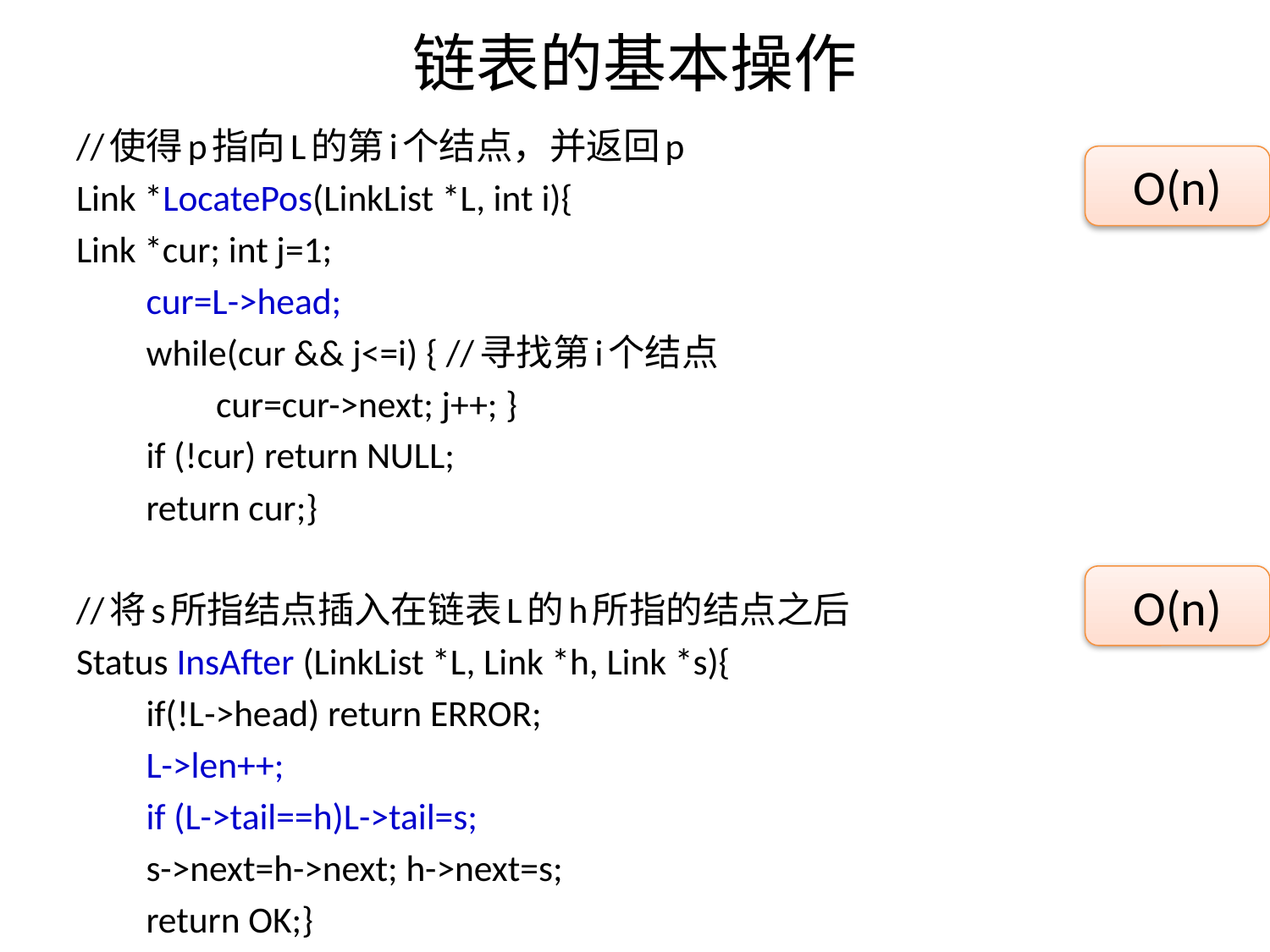

# 链表的基本操作
//使得p指向L的第i个结点，并返回p
Link *LocatePos(LinkList *L, int i){
Link *cur; int j=1;
	cur=L->head;
	while(cur && j<=i) { //寻找第i个结点
 		cur=cur->next; j++; }
	if (!cur) return NULL;
	return cur;}

//将s所指结点插入在链表L的h所指的结点之后
Status InsAfter (LinkList *L, Link *h, Link *s){
	if(!L->head) return ERROR;
	L->len++;
	if (L->tail==h)L->tail=s;
	s->next=h->next; h->next=s;
	return OK;}

O(n)
O(n)